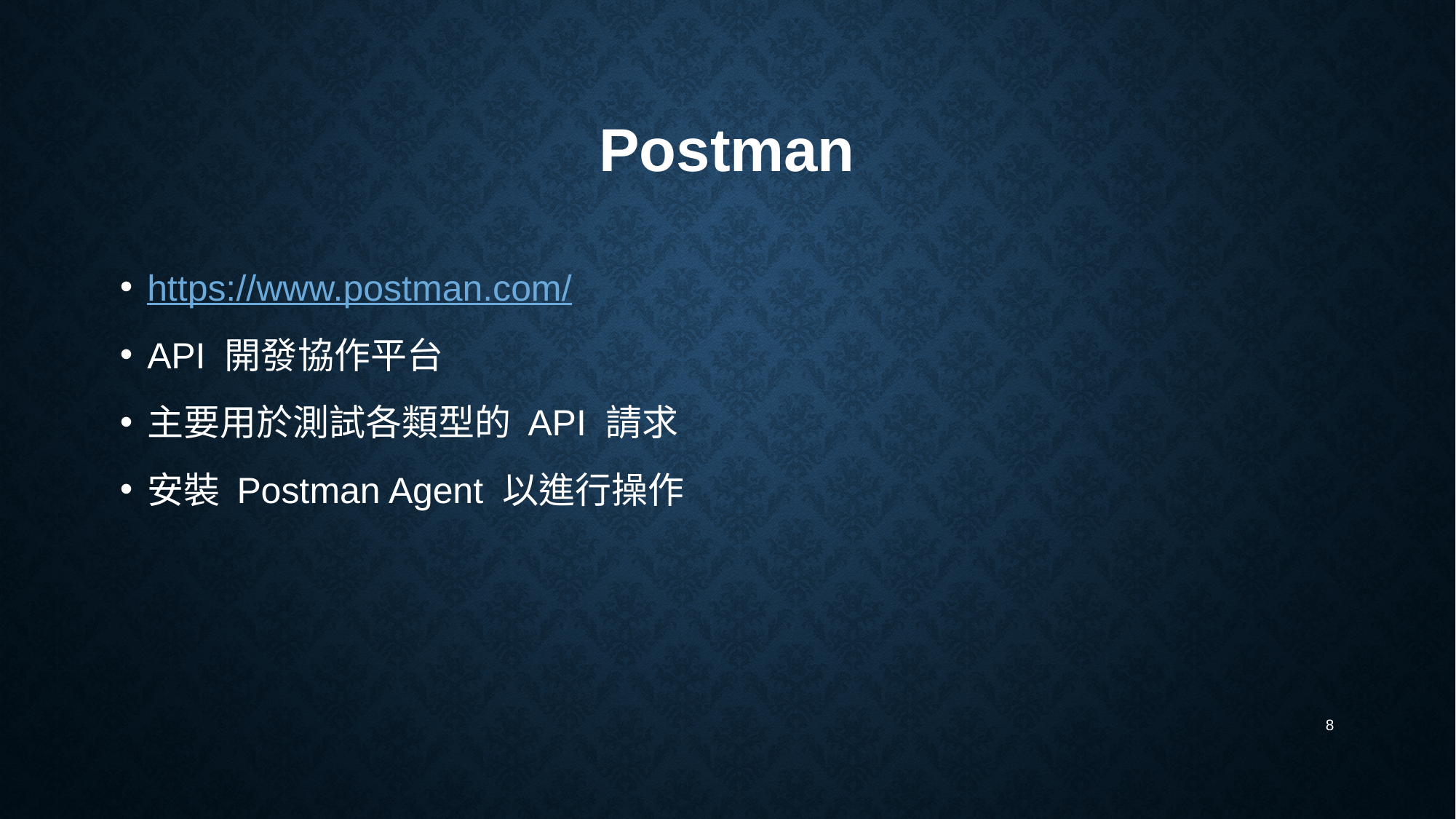

# Postman
https://www.postman.com/
API 開發協作平台
主要用於測試各類型的 API 請求
安裝 Postman Agent 以進行操作
8